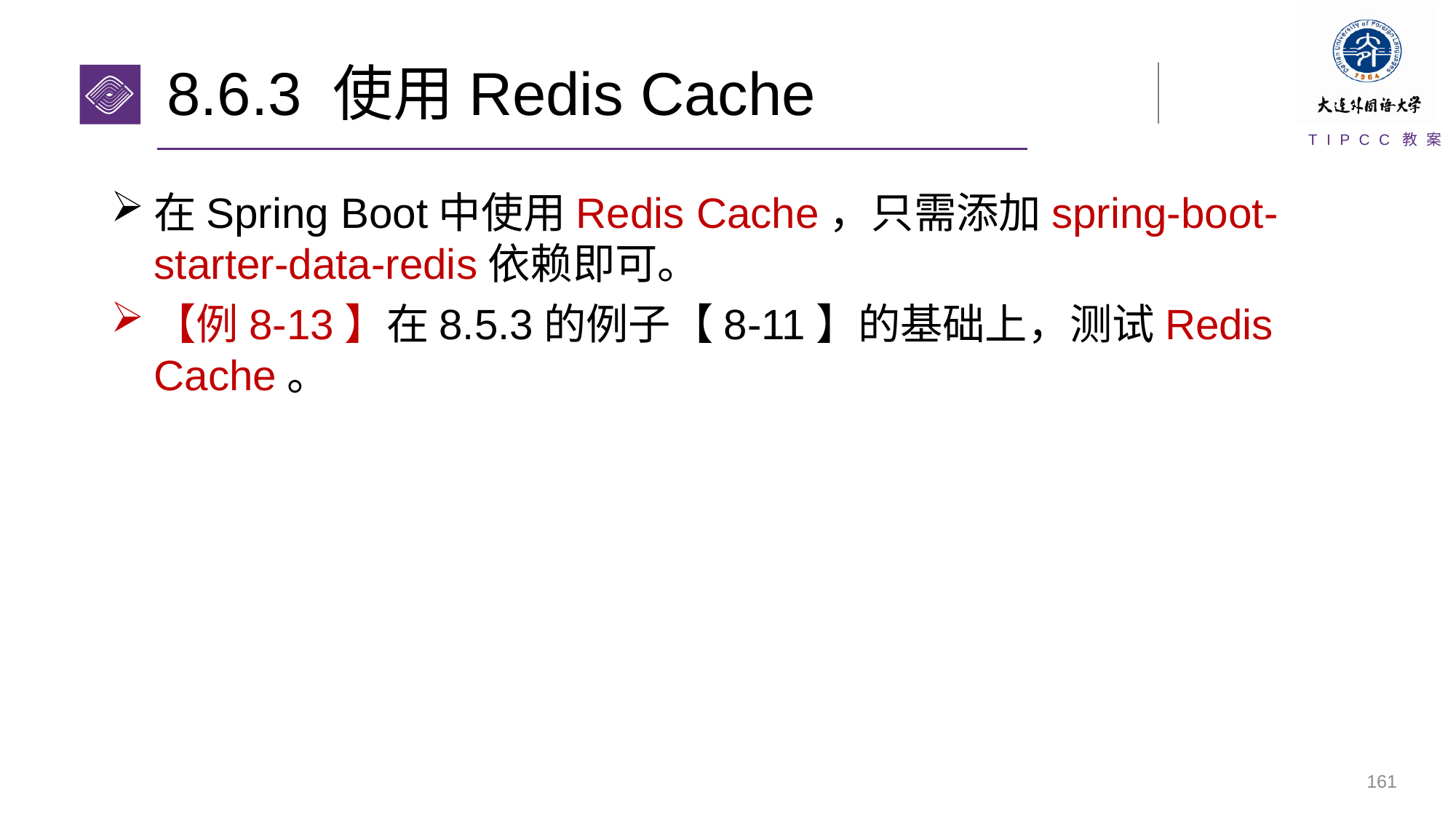

# 8.6.3 使用Redis Cache
在Spring Boot中使用Redis Cache，只需添加spring-boot-starter-data-redis依赖即可。
【例8-13】在8.5.3的例子【8-11】的基础上，测试Redis Cache。
161